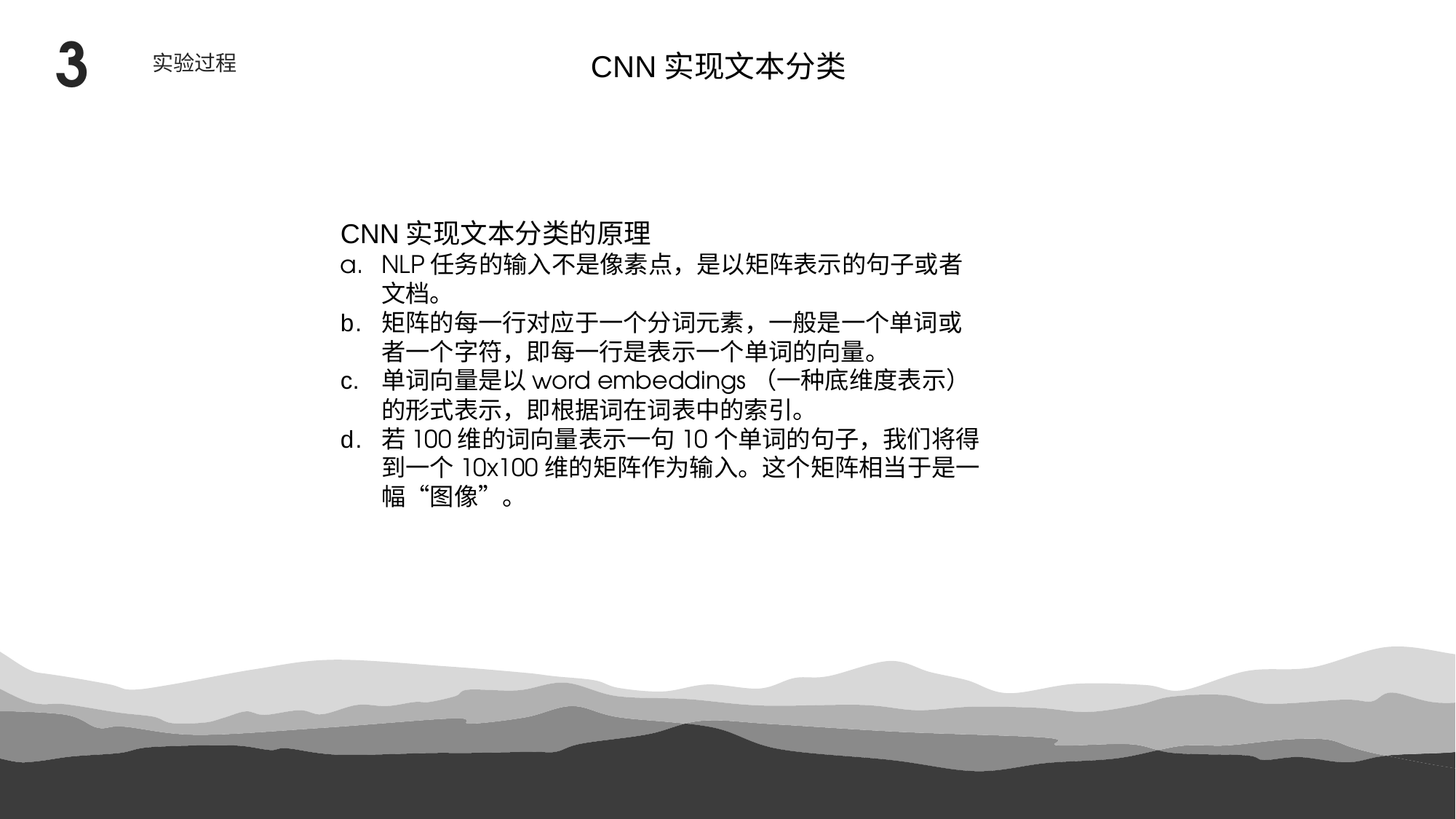

3
CNN实现文本分类
实验过程
CNN实现文本分类的原理
NLP任务的输入不是像素点，是以矩阵表示的句子或者文档。
矩阵的每一行对应于一个分词元素，一般是一个单词或者一个字符，即每一行是表示一个单词的向量。
单词向量是以word embeddings（一种底维度表示）的形式表示，即根据词在词表中的索引。
若100维的词向量表示一句10个单词的句子，我们将得到一个10x100维的矩阵作为输入。这个矩阵相当于是一幅“图像”。